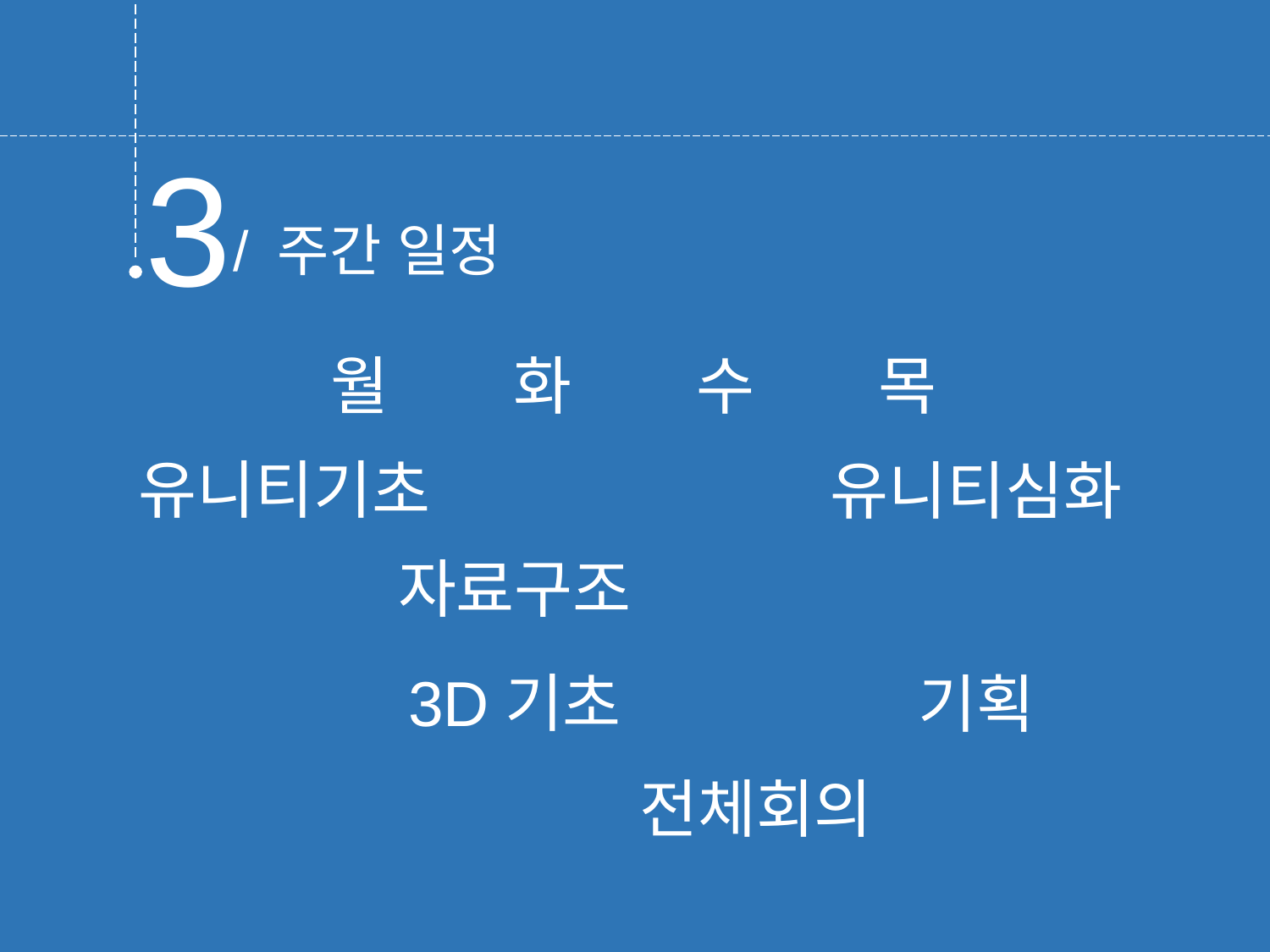

3
 / 주간 일정

월       화       수       목
유니티기초
유니티심화
자료구조
3D기초
기획
전체회의